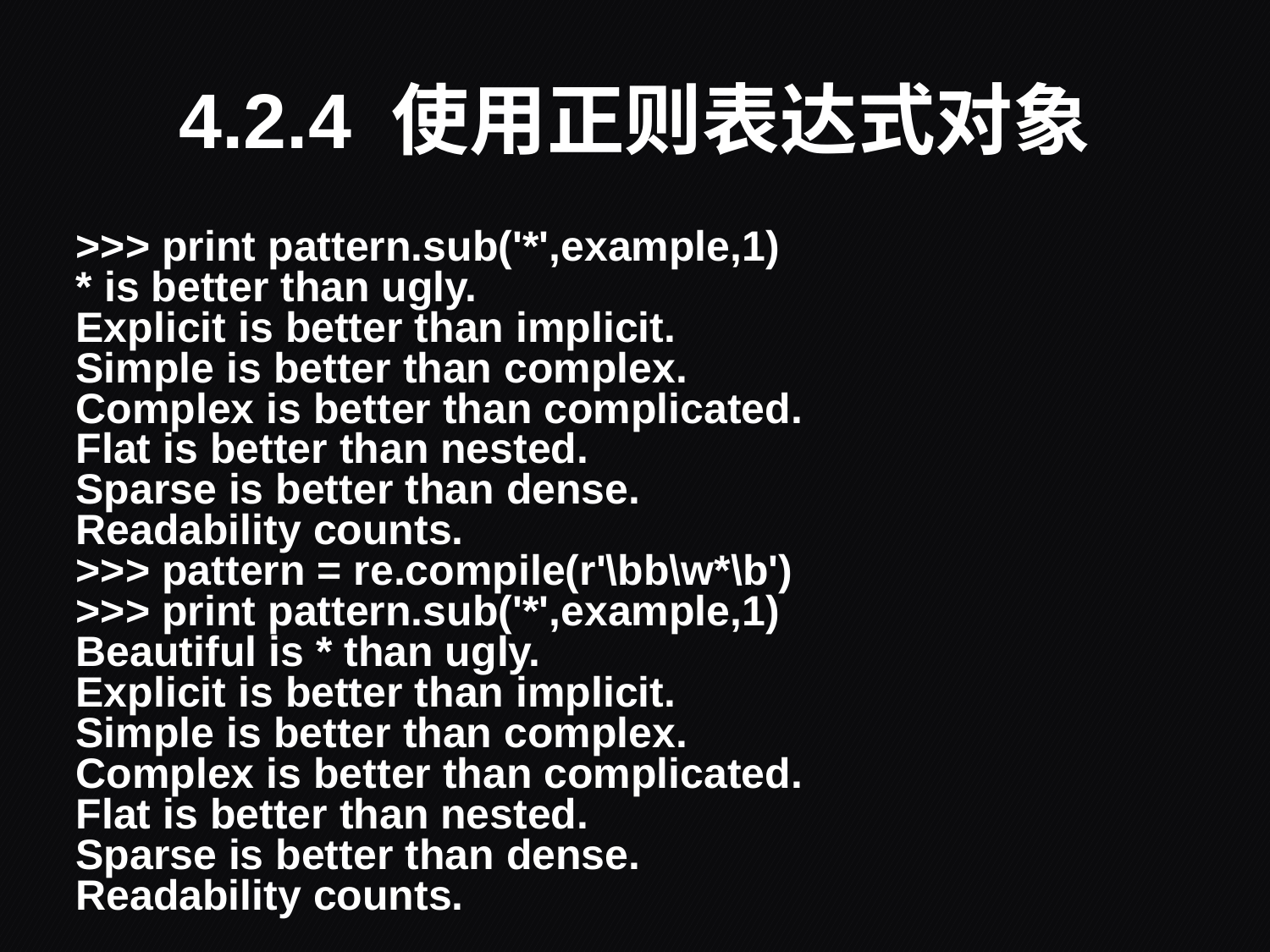

# 4.2.4 使用正则表达式对象
>>> print pattern.sub('*',example,1)
* is better than ugly.
Explicit is better than implicit.
Simple is better than complex.
Complex is better than complicated.
Flat is better than nested.
Sparse is better than dense.
Readability counts.
>>> pattern = re.compile(r'\bb\w*\b')
>>> print pattern.sub('*',example,1)
Beautiful is * than ugly.
Explicit is better than implicit.
Simple is better than complex.
Complex is better than complicated.
Flat is better than nested.
Sparse is better than dense.
Readability counts.